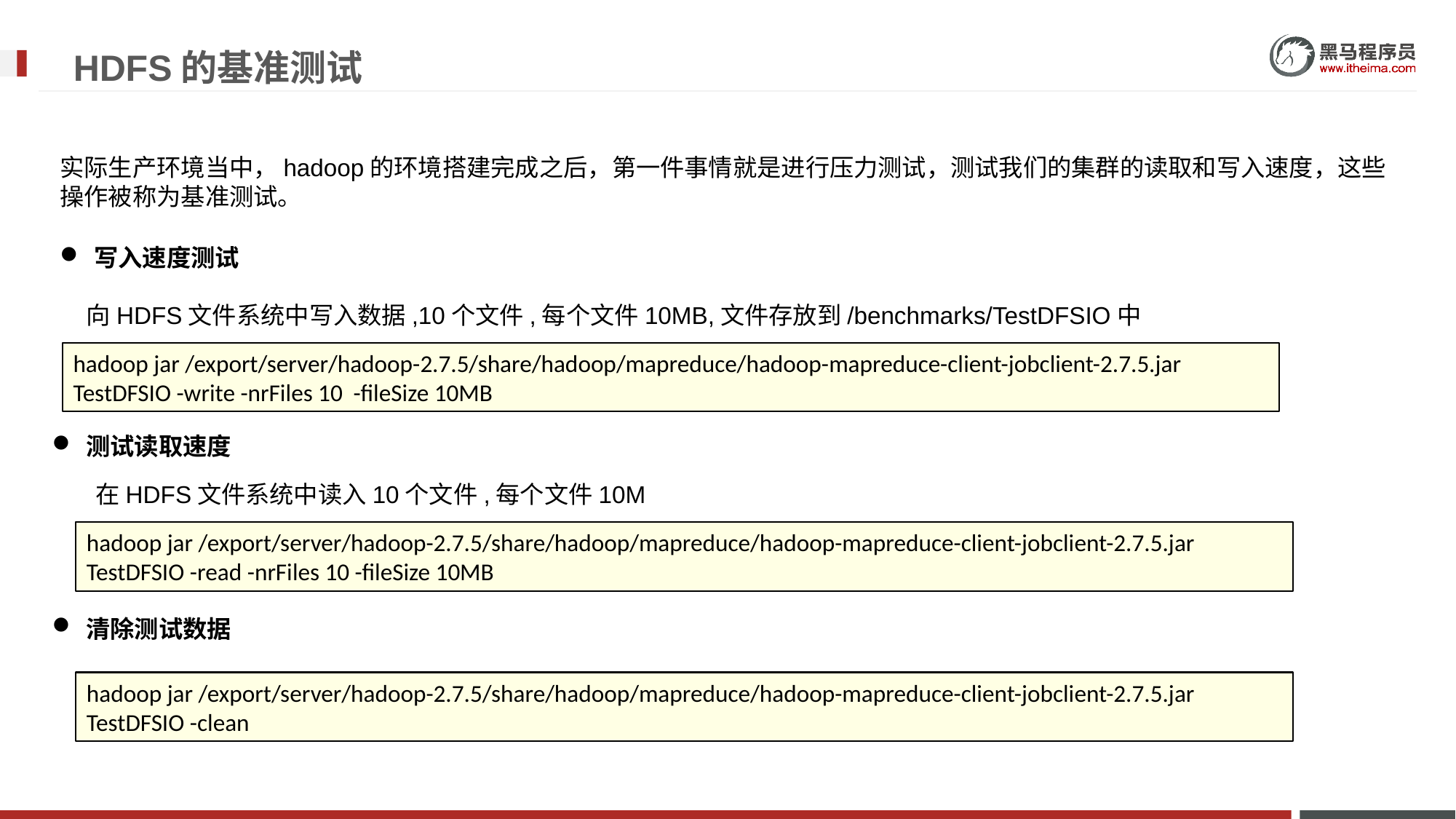

# HDFS的基准测试
实际生产环境当中，hadoop的环境搭建完成之后，第一件事情就是进行压力测试，测试我们的集群的读取和写入速度，这些操作被称为基准测试。
写入速度测试
向HDFS文件系统中写入数据,10个文件,每个文件10MB,文件存放到/benchmarks/TestDFSIO中
hadoop jar /export/server/hadoop-2.7.5/share/hadoop/mapreduce/hadoop-mapreduce-client-jobclient-2.7.5.jar  TestDFSIO -write -nrFiles 10  -fileSize 10MB
测试读取速度
在HDFS文件系统中读入10个文件,每个文件10M
hadoop jar /export/server/hadoop-2.7.5/share/hadoop/mapreduce/hadoop-mapreduce-client-jobclient-2.7.5.jar  TestDFSIO -read -nrFiles 10 -fileSize 10MB
清除测试数据
hadoop jar /export/server/hadoop-2.7.5/share/hadoop/mapreduce/hadoop-mapreduce-client-jobclient-2.7.5.jar   TestDFSIO -clean